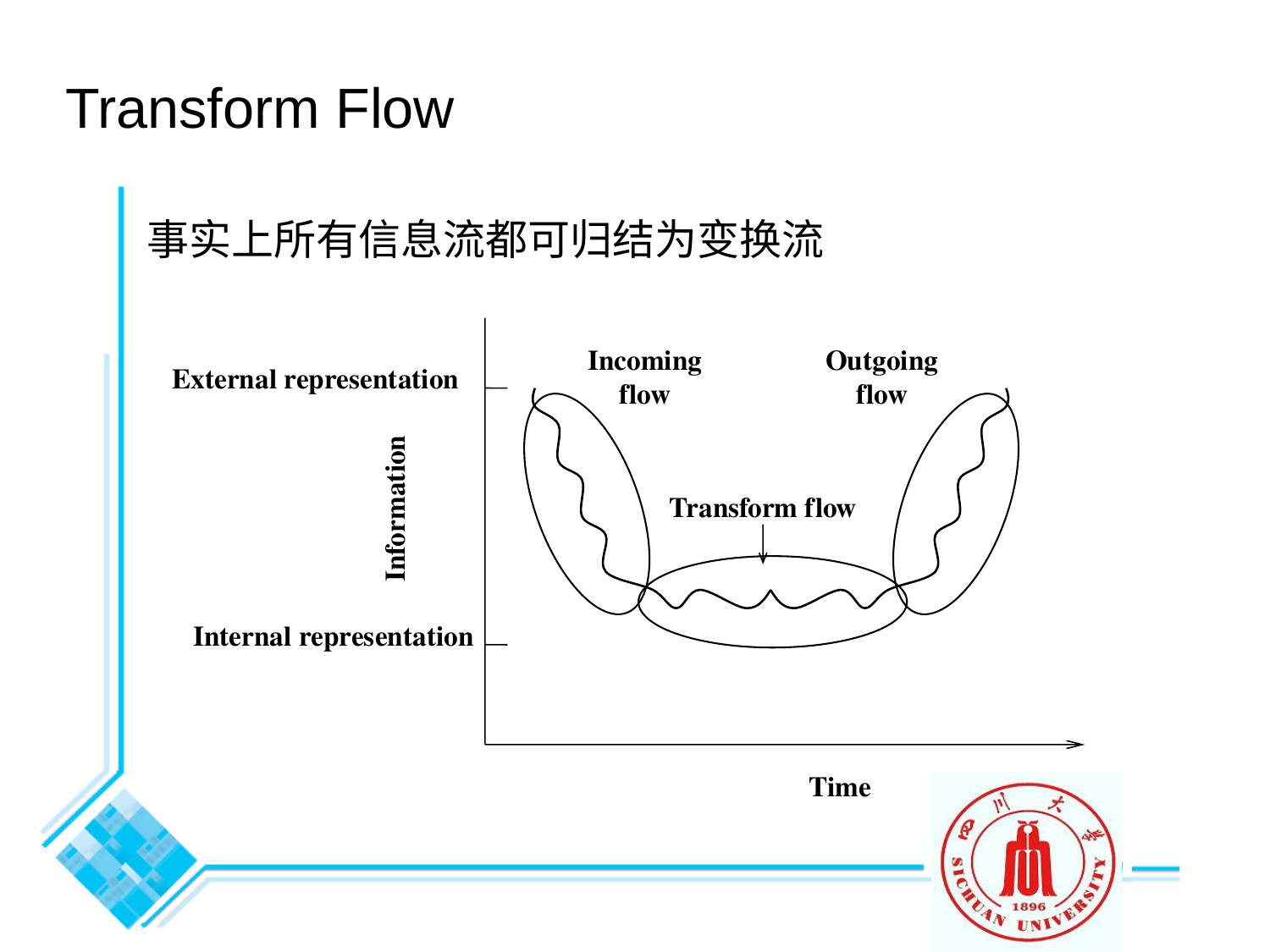

Transform Flow
事实上所有信息流都可归结为变换流

Incoming
flow
Outgoing
flow
External representation

Information
Transform flow
Internal representation

Time